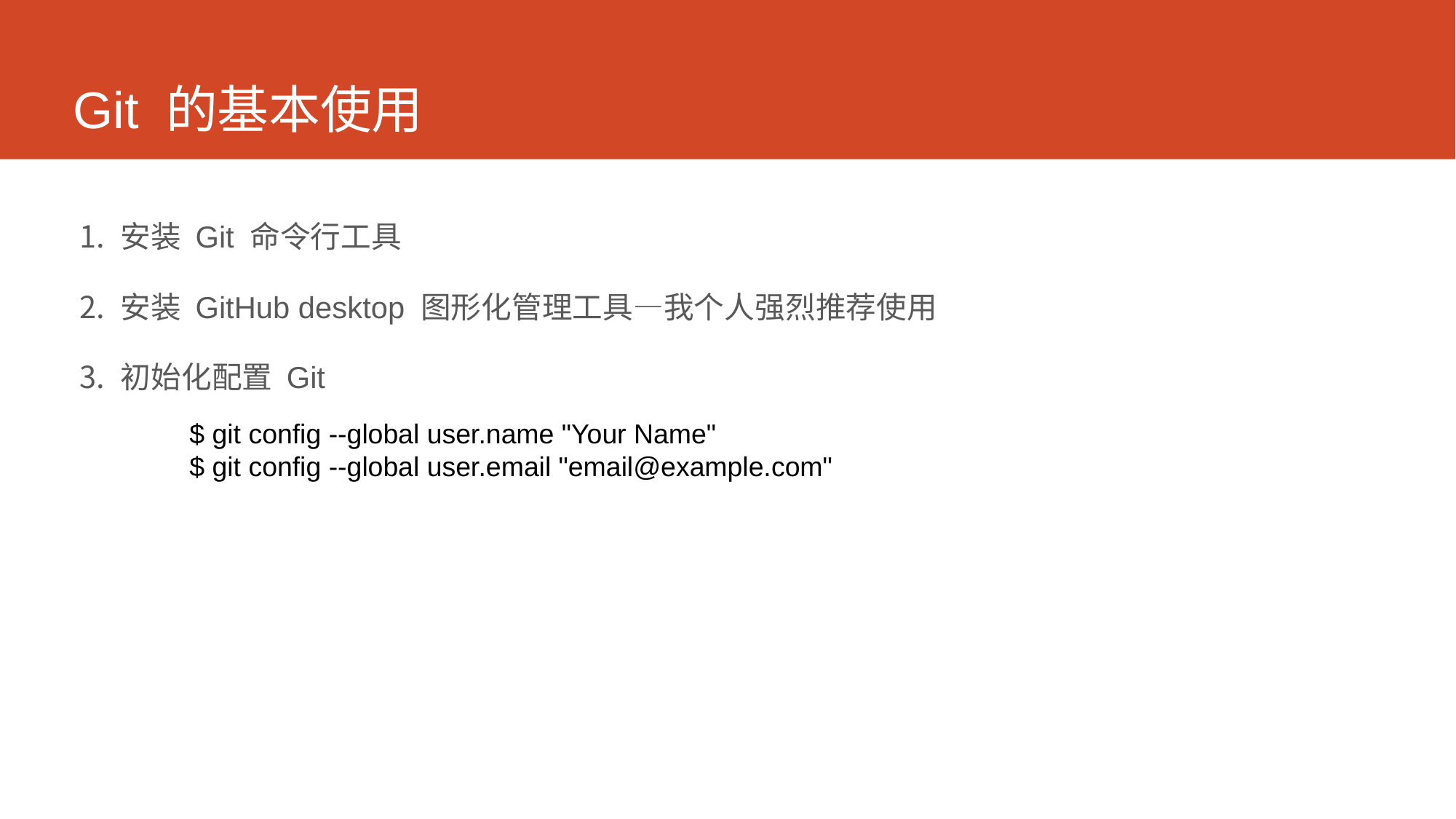

# Git 的基本使用
安装 Git 命令行工具
安装 GitHub desktop 图形化管理工具—我个人强烈推荐使用
初始化配置 Git
$ git config --global user.name "Your Name"
$ git config --global user.email "email@example.com"